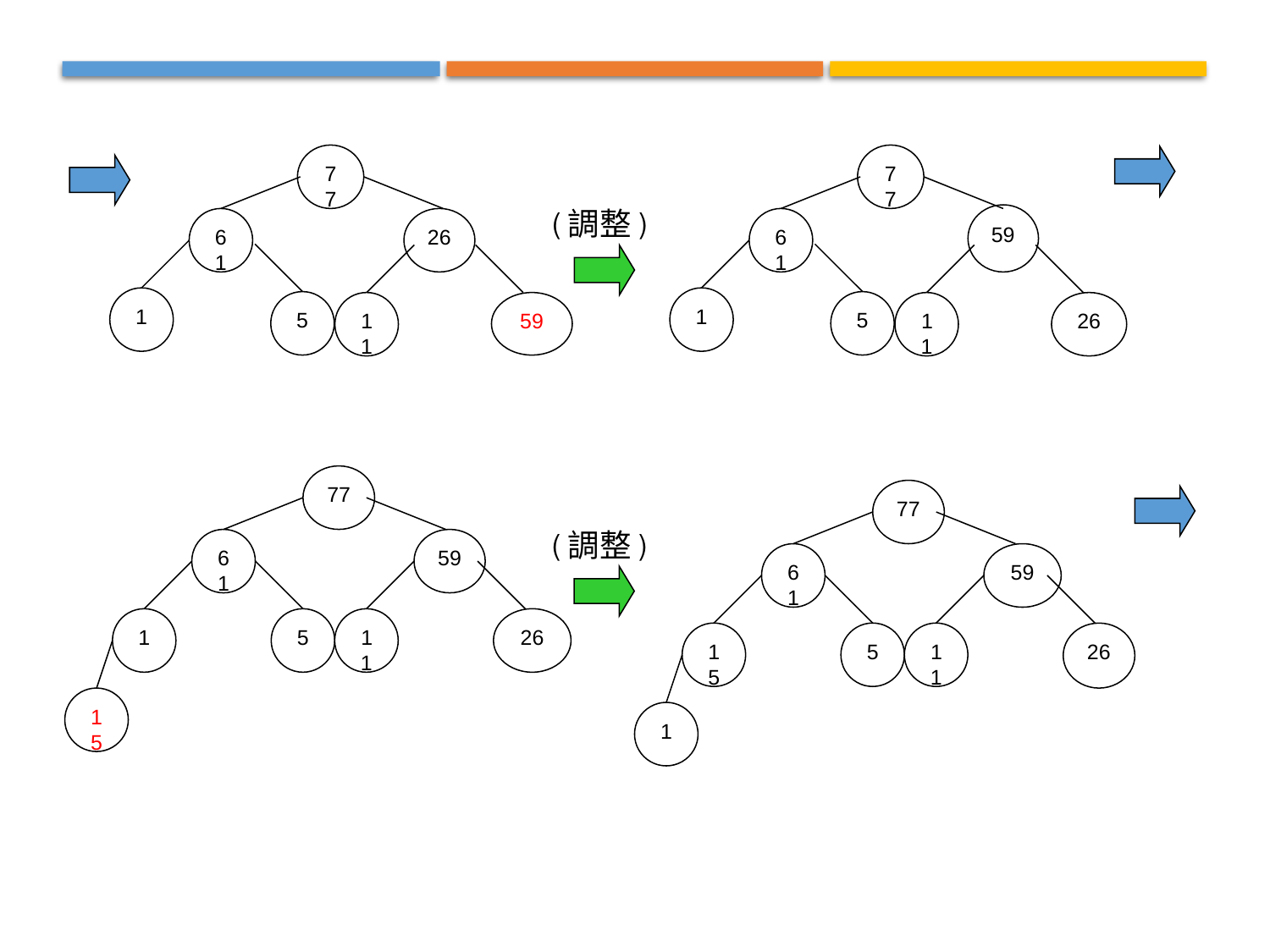

77

61
26

1

5

11

59
77

59
61

1

5

11

26

(調整)

77

61
59

1
5
11
26

15
77

61
59

15
5
11
26

1

(調整)